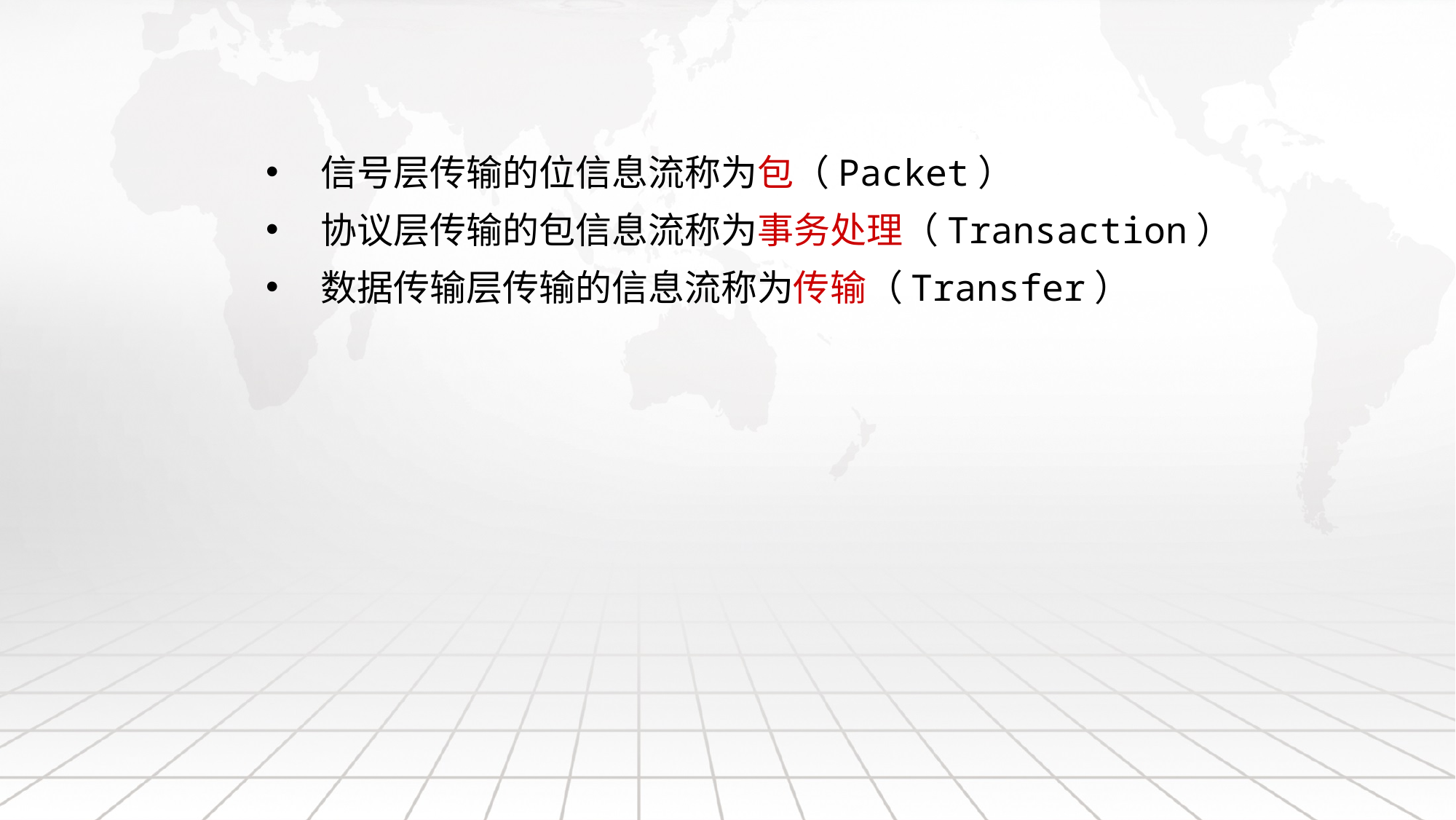

信号层传输的位信息流称为包（Packet）
协议层传输的包信息流称为事务处理（Transaction）
数据传输层传输的信息流称为传输（Transfer）